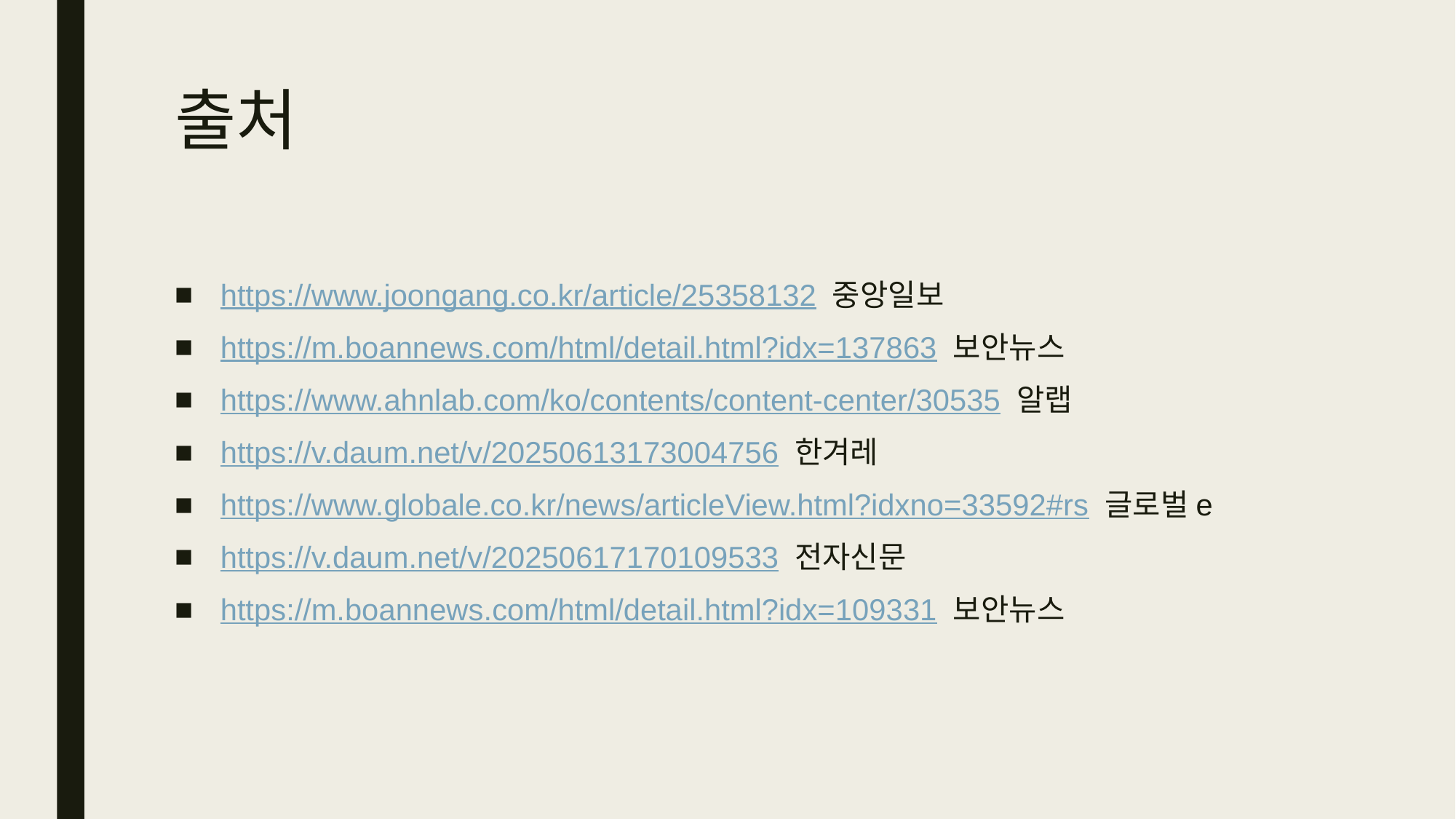

# 출처
https://www.joongang.co.kr/article/25358132 중앙일보
https://m.boannews.com/html/detail.html?idx=137863 보안뉴스
https://www.ahnlab.com/ko/contents/content-center/30535 알랩
https://v.daum.net/v/20250613173004756 한겨레
https://www.globale.co.kr/news/articleView.html?idxno=33592#rs 글로벌e
https://v.daum.net/v/20250617170109533 전자신문
https://m.boannews.com/html/detail.html?idx=109331 보안뉴스